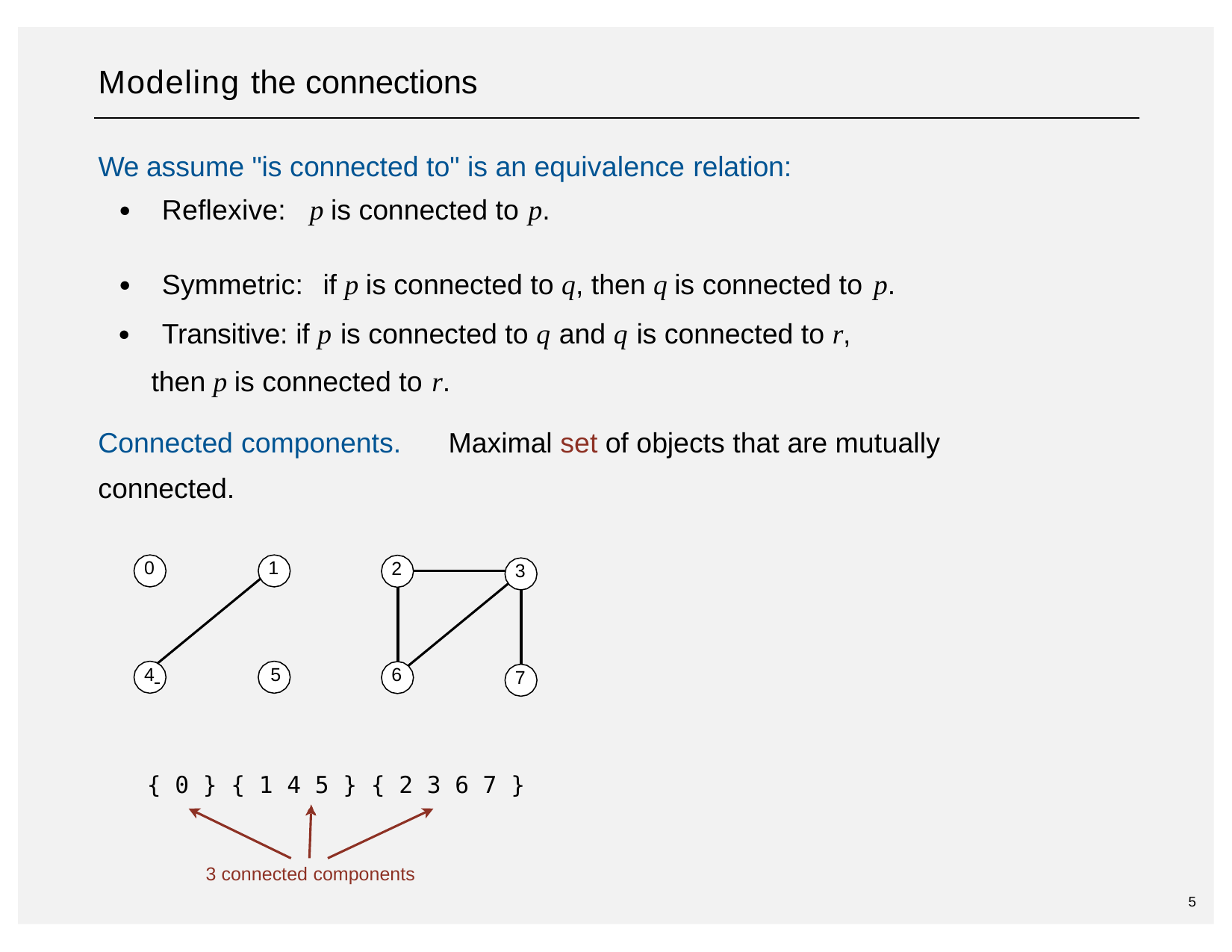

# Modeling the connections
We assume "is connected to" is an equivalence relation:
・Reflexive:	p is connected to p.
・Symmetric:	if p is connected to q, then q is connected to p.
・Transitive: if p is connected to q and q is connected to r,  then p is connected to r.
Connected components.	Maximal set of objects that are mutually  connected.
0
1
2

3

4 	 5
6

7

{ 0 } { 1 4 5 } { 2 3 6 7 }

3 connected components
5